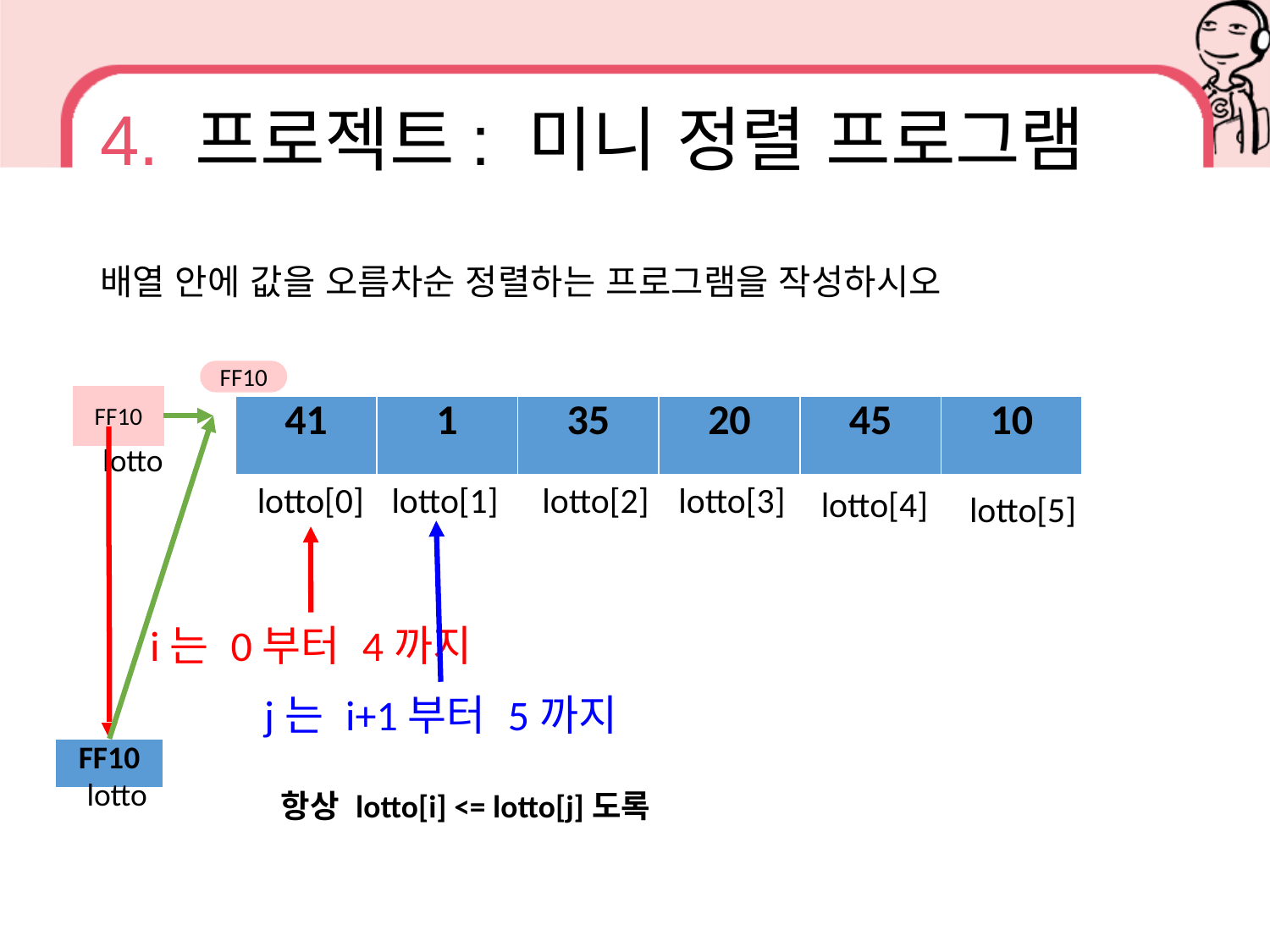

# 4. 프로젝트: 미니 정렬 프로그램
배열 안에 값을 오름차순 정렬하는 프로그램을 작성하시오
FF10
FF10
| 41 | 1 | 35 | 20 | 45 | 10 |
| --- | --- | --- | --- | --- | --- |
lotto
lotto[3]
lotto[0]
lotto[1]
lotto[2]
lotto[4]
lotto[5]
i는 0부터 4까지
j는 i+1부터 5까지
| FF10 |
| --- |
lotto
항상 lotto[i] <= lotto[j]도록